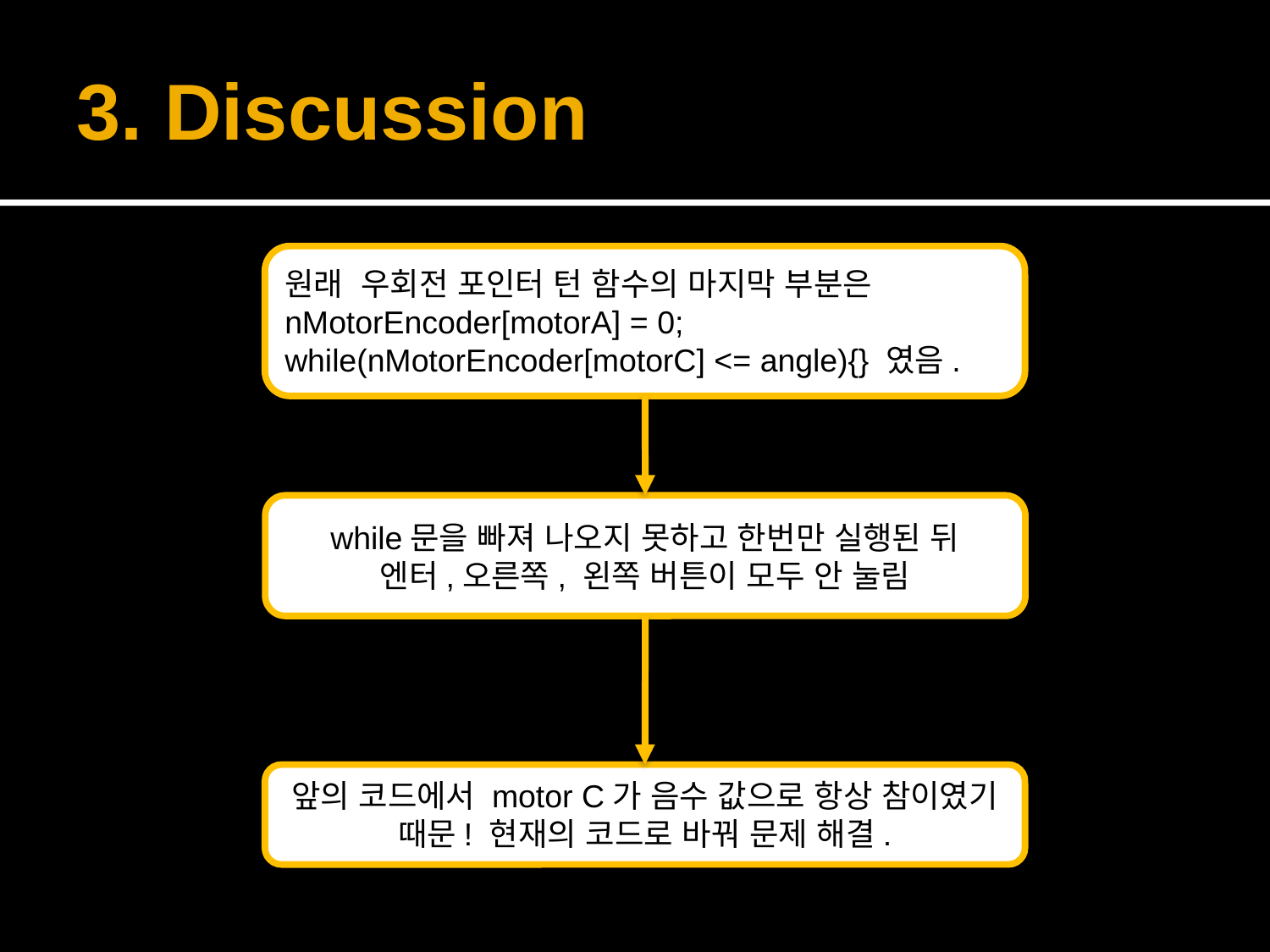

# 3. Discussion
원래  우회전 포인터 턴 함수의 마지막 부분은
nMotorEncoder[motorA] = 0;
while(nMotorEncoder[motorC] <= angle){} 였음.
while문을 빠져 나오지 못하고 한번만 실행된 뒤
엔터,오른쪽, 왼쪽 버튼이 모두 안 눌림
앞의 코드에서 motor C가 음수 값으로 항상 참이였기 때문! 현재의 코드로 바꿔 문제 해결.